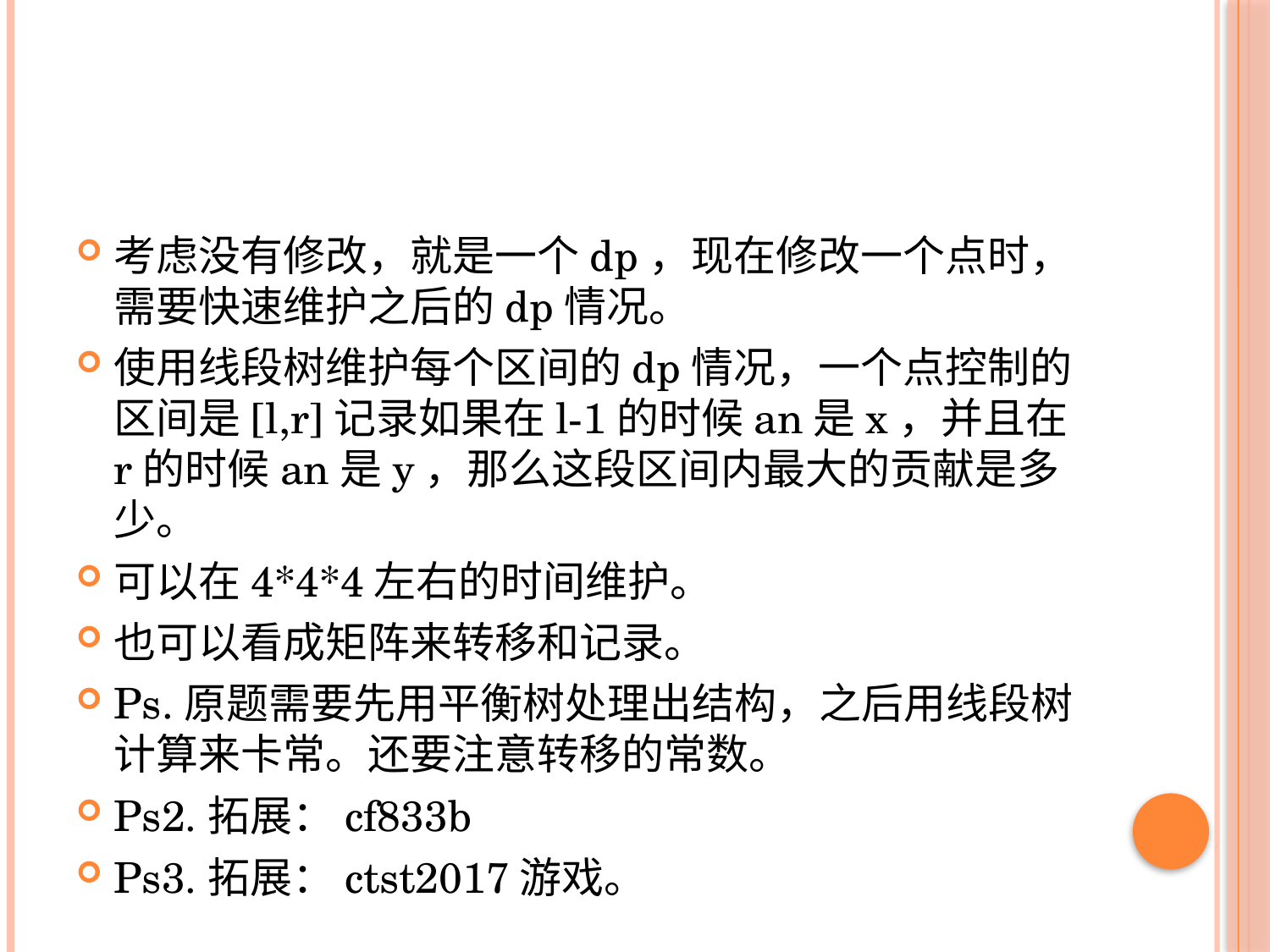

#
考虑没有修改，就是一个dp，现在修改一个点时，需要快速维护之后的dp情况。
使用线段树维护每个区间的dp情况，一个点控制的区间是[l,r]记录如果在l-1的时候an是x，并且在 r的时候an是y，那么这段区间内最大的贡献是多少。
可以在4*4*4左右的时间维护。
也可以看成矩阵来转移和记录。
Ps.原题需要先用平衡树处理出结构，之后用线段树计算来卡常。还要注意转移的常数。
Ps2.拓展：cf833b
Ps3.拓展：ctst2017游戏。